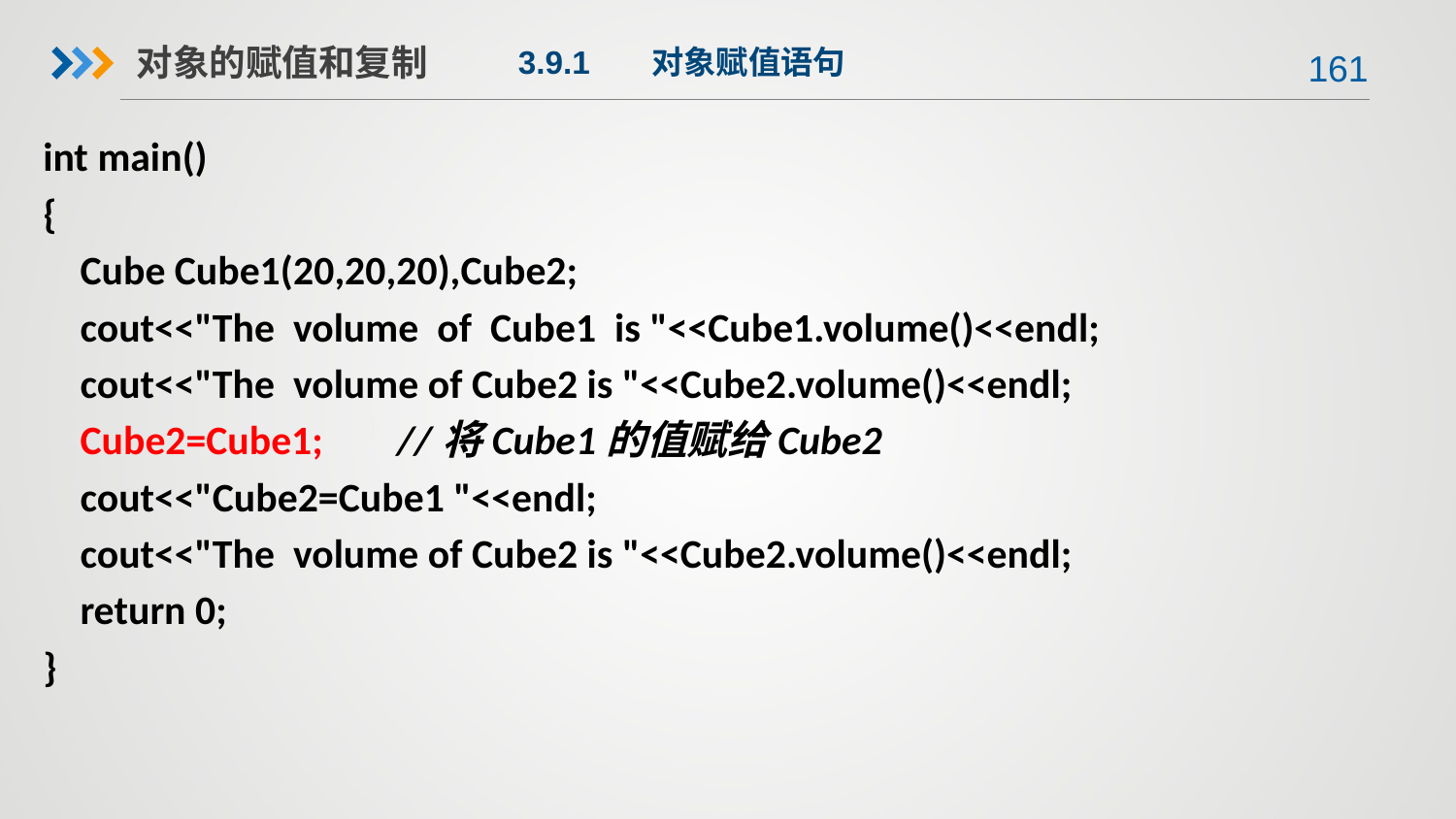

对象的赋值和复制
3.9.1      对象赋值语句
int main()
{
    Cube Cube1(20,20,20),Cube2;
    cout<<"The  volume  of  Cube1  is "<<Cube1.volume()<<endl;
    cout<<"The  volume of Cube2 is "<<Cube2.volume()<<endl;
    Cube2=Cube1;        //将Cube1的值赋给Cube2
    cout<<"Cube2=Cube1 "<<endl;
    cout<<"The  volume of Cube2 is "<<Cube2.volume()<<endl;
    return 0;
}